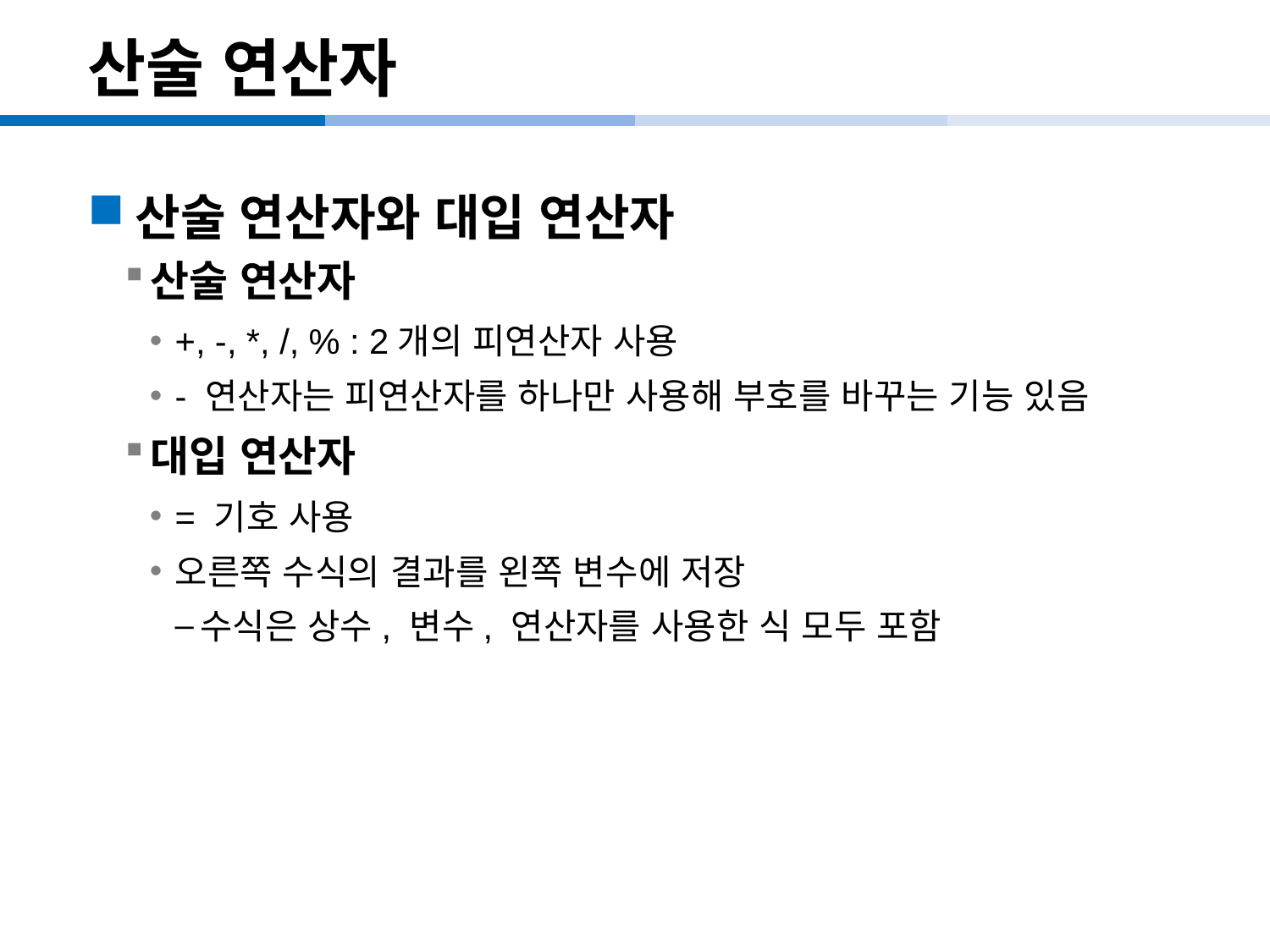

# 산술 연산자
산술 연산자와 대입 연산자
산술 연산자
+, -, *, /, % : 2개의 피연산자 사용
- 연산자는 피연산자를 하나만 사용해 부호를 바꾸는 기능 있음
대입 연산자
= 기호 사용
오른쪽 수식의 결과를 왼쪽 변수에 저장
수식은 상수, 변수, 연산자를 사용한 식 모두 포함